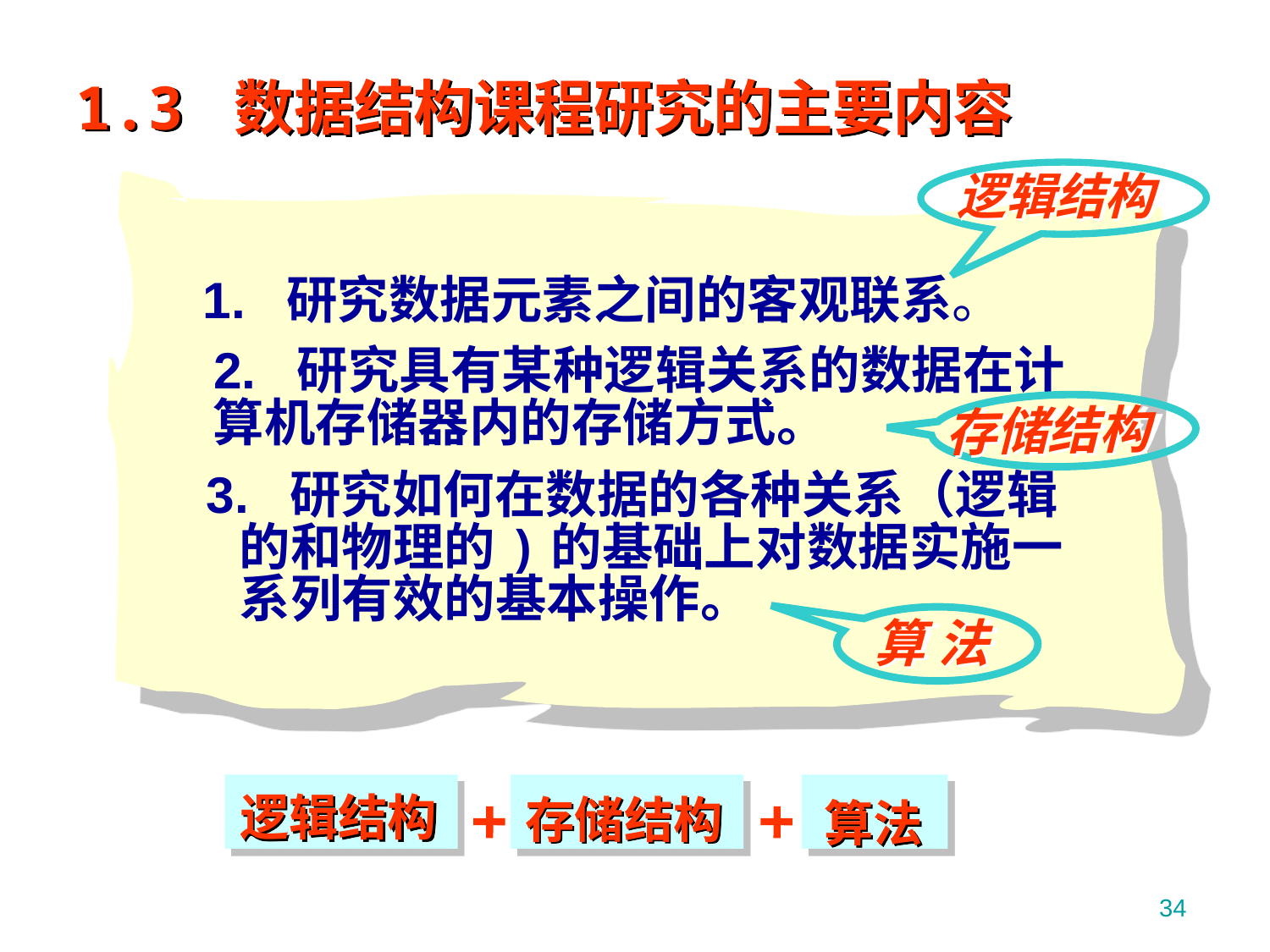

1.3 数据结构课程研究的主要内容
逻辑结构

1.  研究数据元素之间的客观联系。
     2.  研究具有某种逻辑关系的数据在计
     算机存储器内的存储方式。
存储结构

 3.  研究如何在数据的各种关系（逻辑
   的和物理的)的基础上对数据实施一
   系列有效的基本操作。
算 法

逻辑结构

存储结构

算法

34